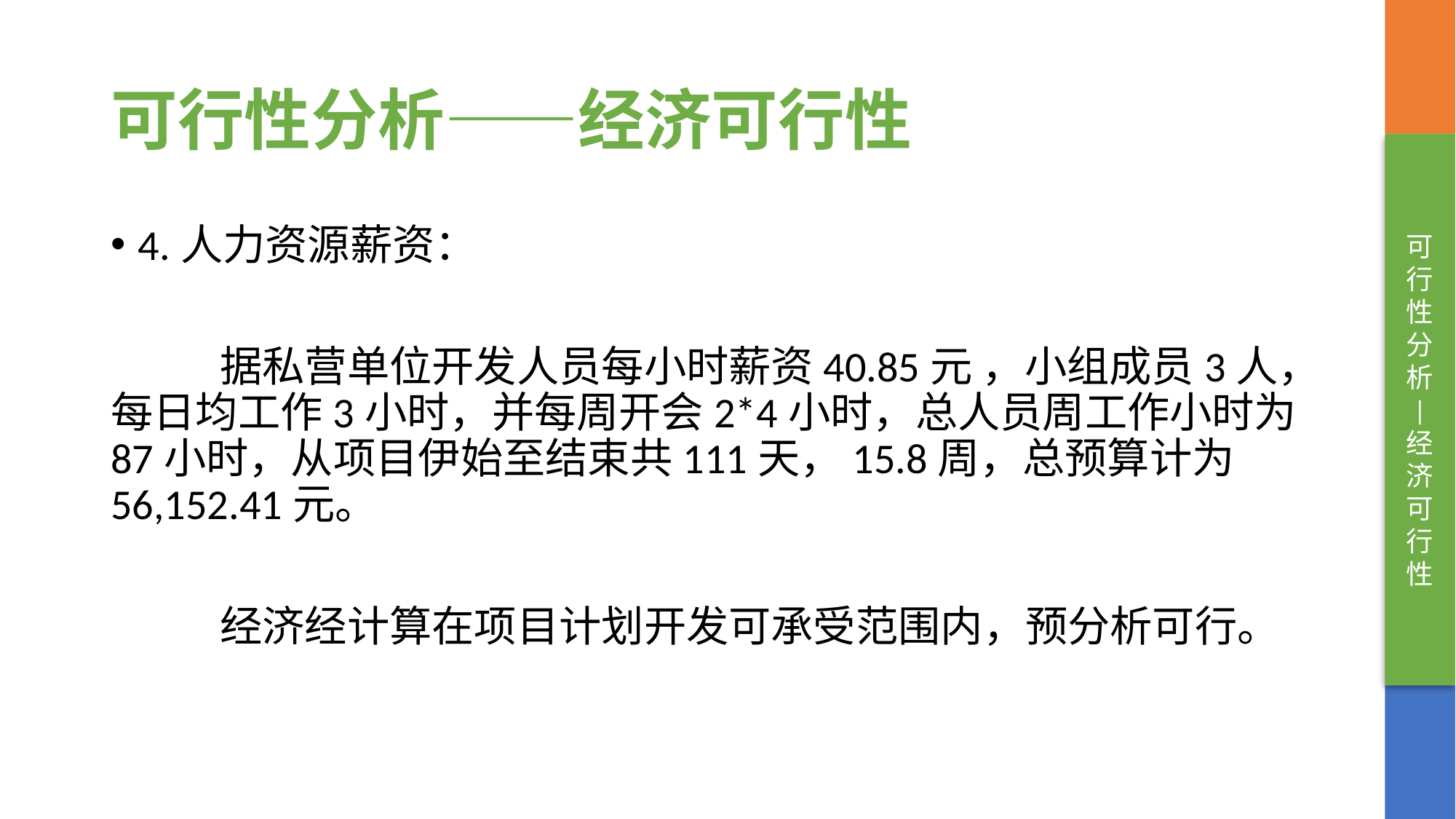

# 可行性分析——经济可行性
可行性分析
|
经济可行性
4.人力资源薪资：

	据私营单位开发人员每小时薪资40.85元 ，小组成员3人，每日均工作3小时，并每周开会2*4小时，总人员周工作小时为87小时，从项目伊始至结束共111天，15.8周，总预算计为56,152.41元。

	经济经计算在项目计划开发可承受范围内，预分析可行。